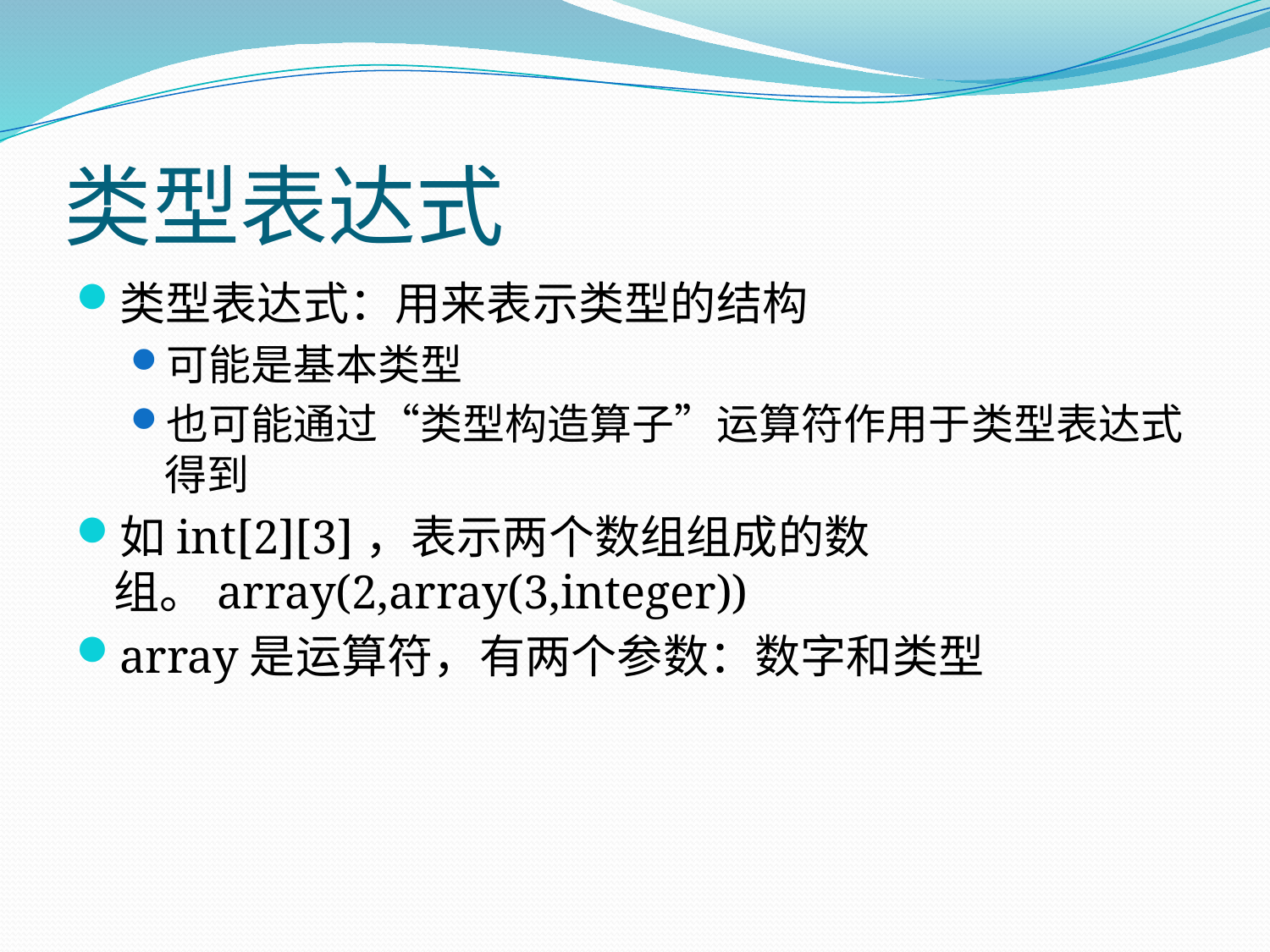

# 类型表达式
类型表达式：用来表示类型的结构
可能是基本类型
也可能通过“类型构造算子”运算符作用于类型表达式得到
如int[2][3]，表示两个数组组成的数组。array(2,array(3,integer))
array是运算符，有两个参数：数字和类型